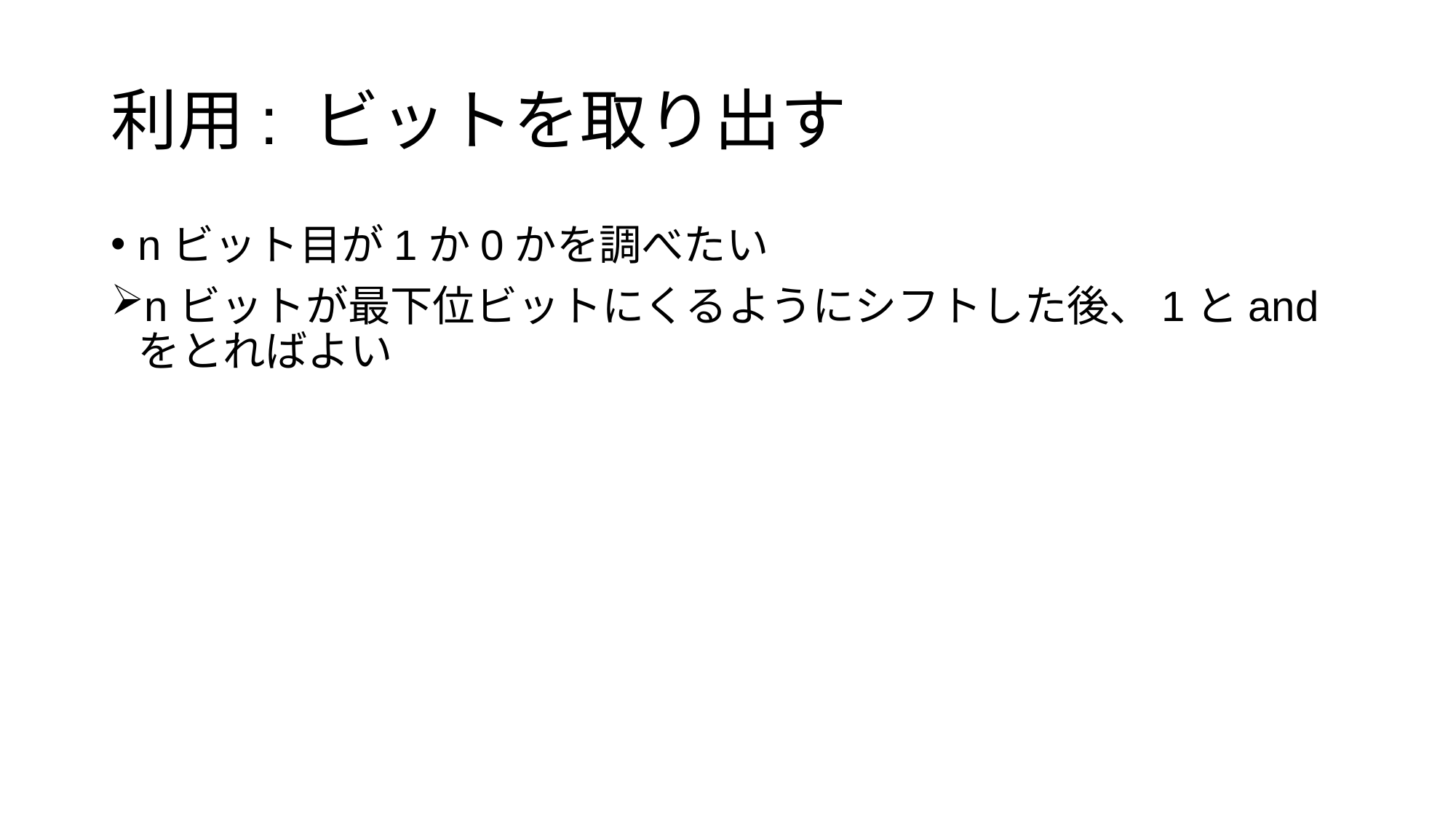

# 利用: ビットを取り出す
nビット目が1か0かを調べたい
nビットが最下位ビットにくるようにシフトした後、1とandをとればよい